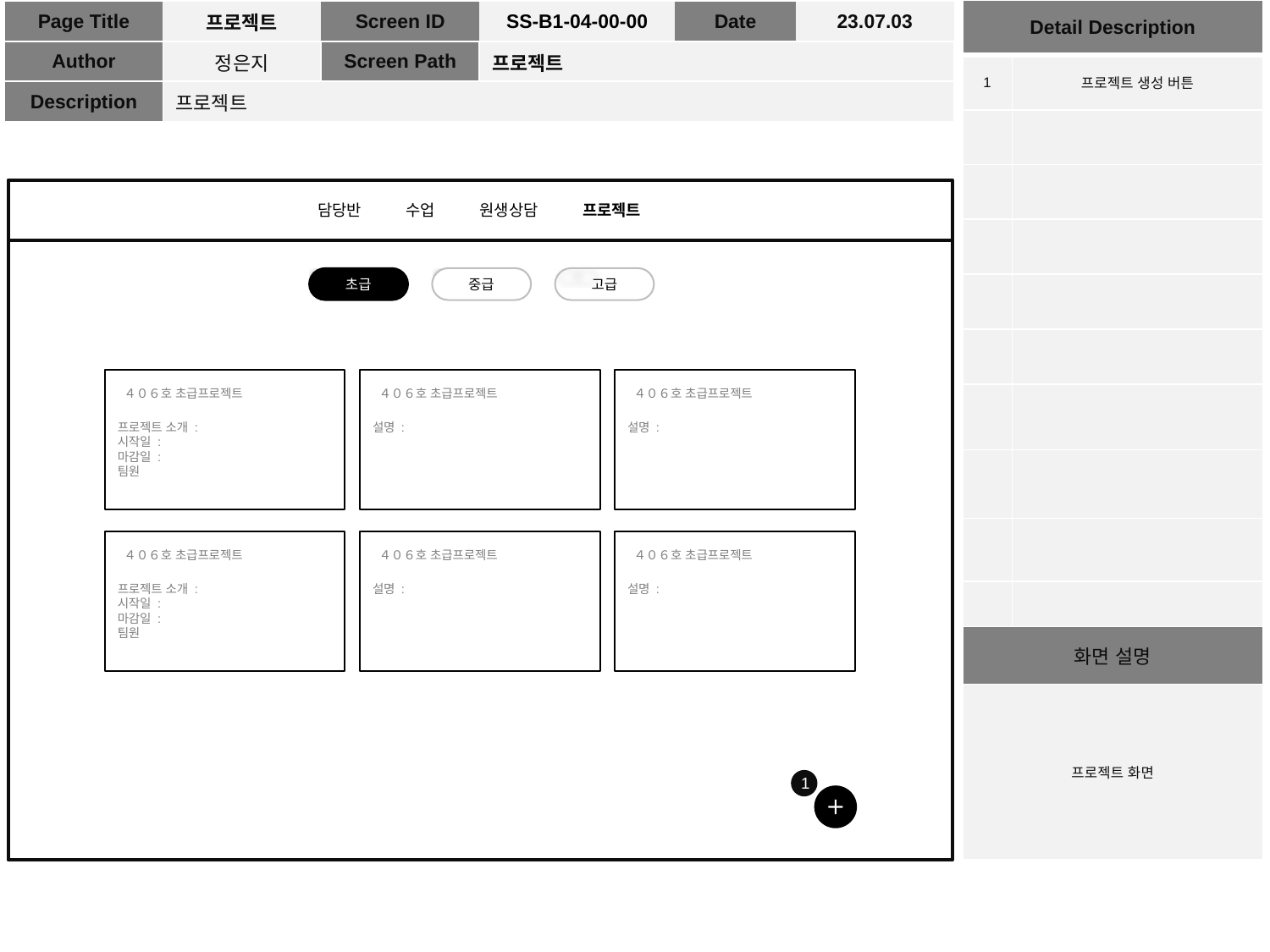

| Detail Description |  |
| --- | --- |
| 1 | 프로젝트 생성 버튼 |
|  |  |
|  |  |
|  |  |
|  |  |
|  |  |
|  |  |
|  |  |
|  |  |
|  |  |
| 화면 설명 |  |
| 프로젝트 화면 |  |
| Page Title | 프로젝트 | Screen ID | SS-B1-04-00-00 | Date | 23.07.03 |
| --- | --- | --- | --- | --- | --- |
| Author | 정은지 | Screen Path | 프로젝트 |  |  |
| Description | 프로젝트 |  |  |  |  |

담당반          수업          원생상담          프로젝트

초급
중급
고급

４０６호 초급프로젝트
４０６호 초급프로젝트
４０６호 초급프로젝트
프로젝트 소개 :
시작일 :
마감일 :
팀원

설명 :

설명 :

４０６호 초급프로젝트
４０６호 초급프로젝트
４０６호 초급프로젝트
프로젝트 소개 :
시작일 :
마감일 :
팀원

설명 :

설명 :

1